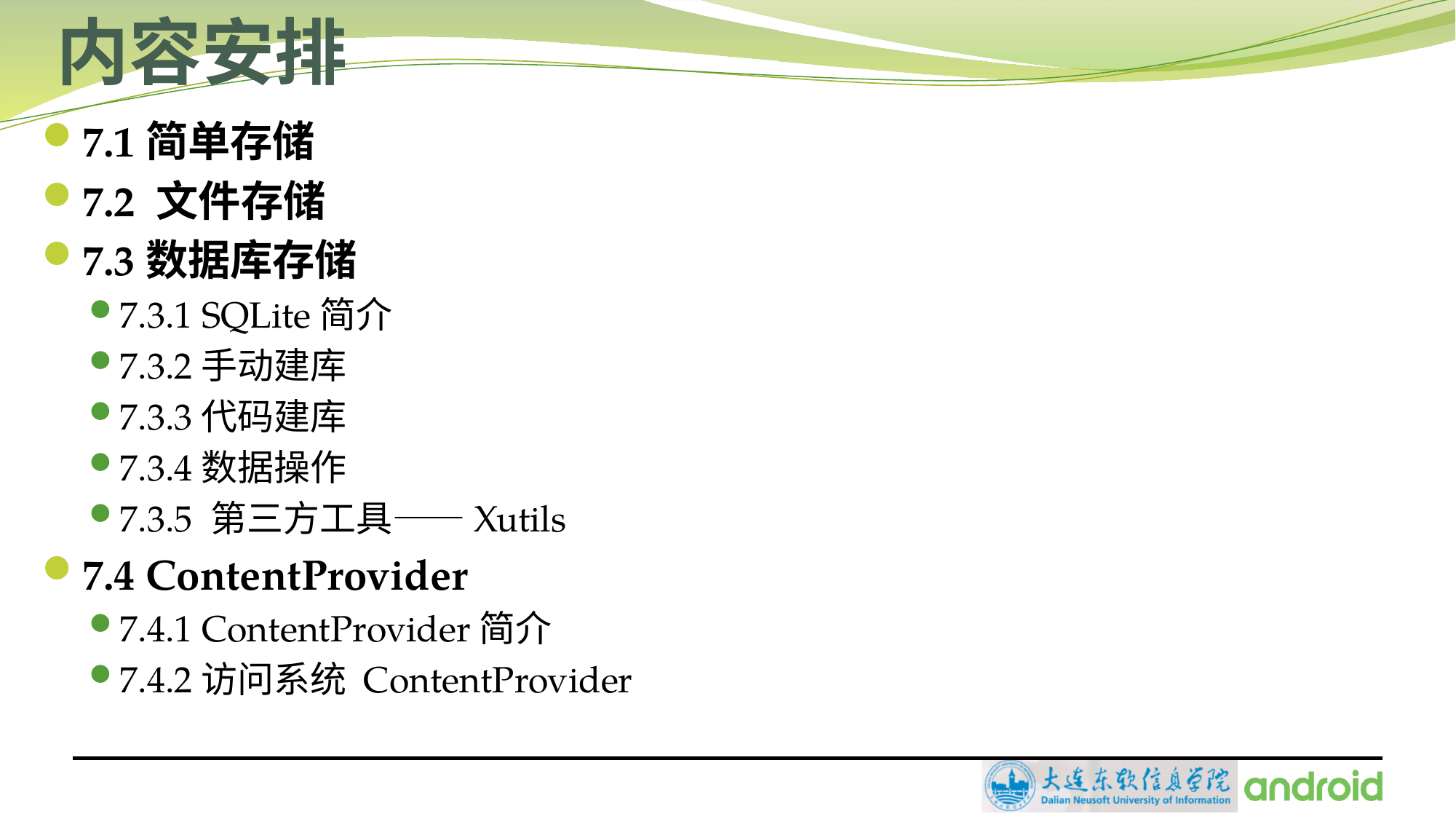

# 内容安排
7.1简单存储
7.2 文件存储
7.3数据库存储
7.3.1 SQLite简介
7.3.2手动建库
7.3.3代码建库
7.3.4数据操作
7.3.5 第三方工具——Xutils
7.4 ContentProvider
7.4.1 ContentProvider简介
7.4.2访问系统 ContentProvider